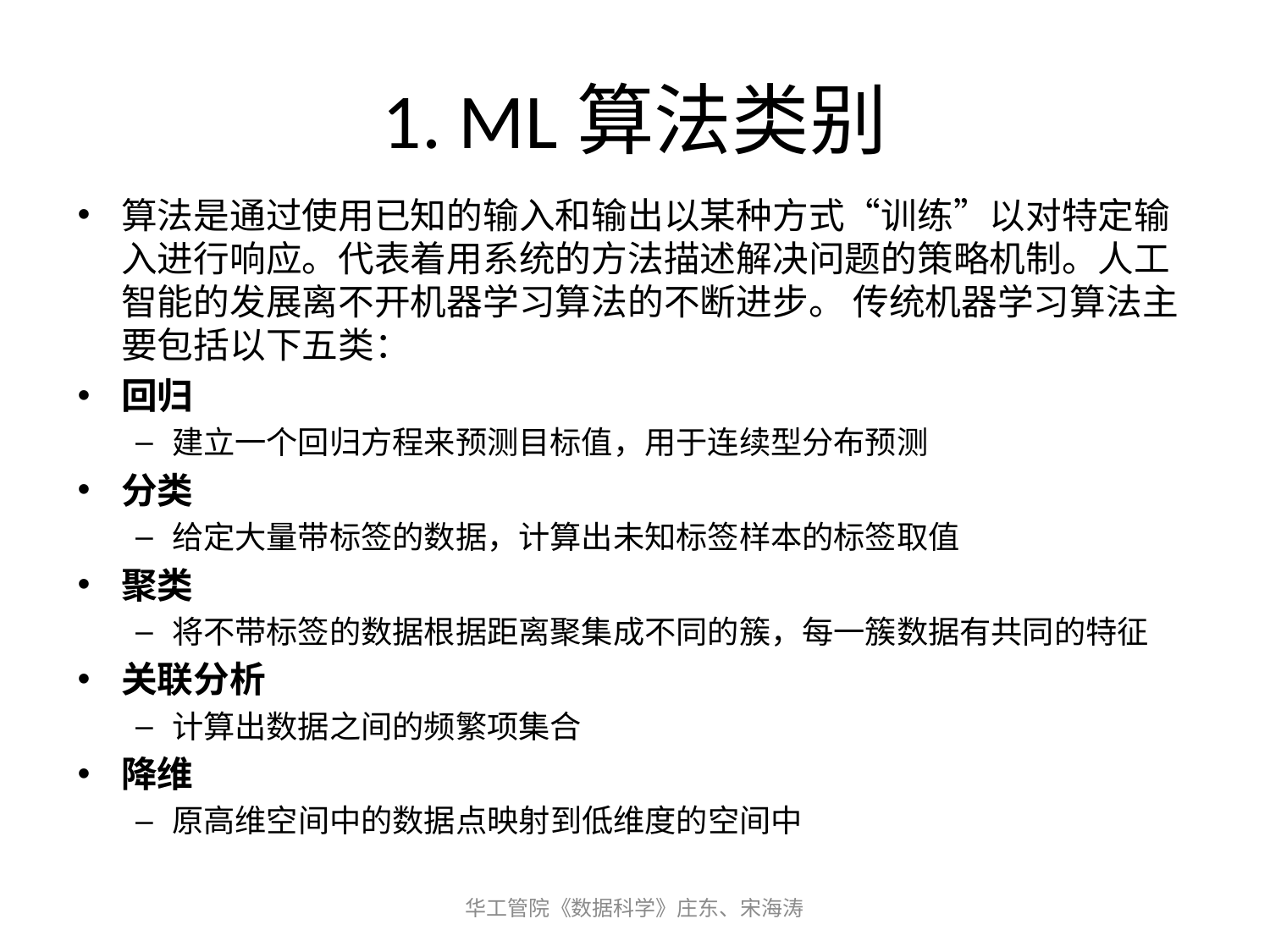

# 1. ML算法类别
算法是通过使用已知的输入和输出以某种方式“训练”以对特定输入进行响应。代表着用系统的方法描述解决问题的策略机制。人工智能的发展离不开机器学习算法的不断进步。 传统机器学习算法主要包括以下五类：
回归
建立一个回归方程来预测目标值，用于连续型分布预测
分类
给定大量带标签的数据，计算出未知标签样本的标签取值
聚类
将不带标签的数据根据距离聚集成不同的簇，每一簇数据有共同的特征
关联分析
计算出数据之间的频繁项集合
降维
原高维空间中的数据点映射到低维度的空间中
华工管院《数据科学》庄东、宋海涛